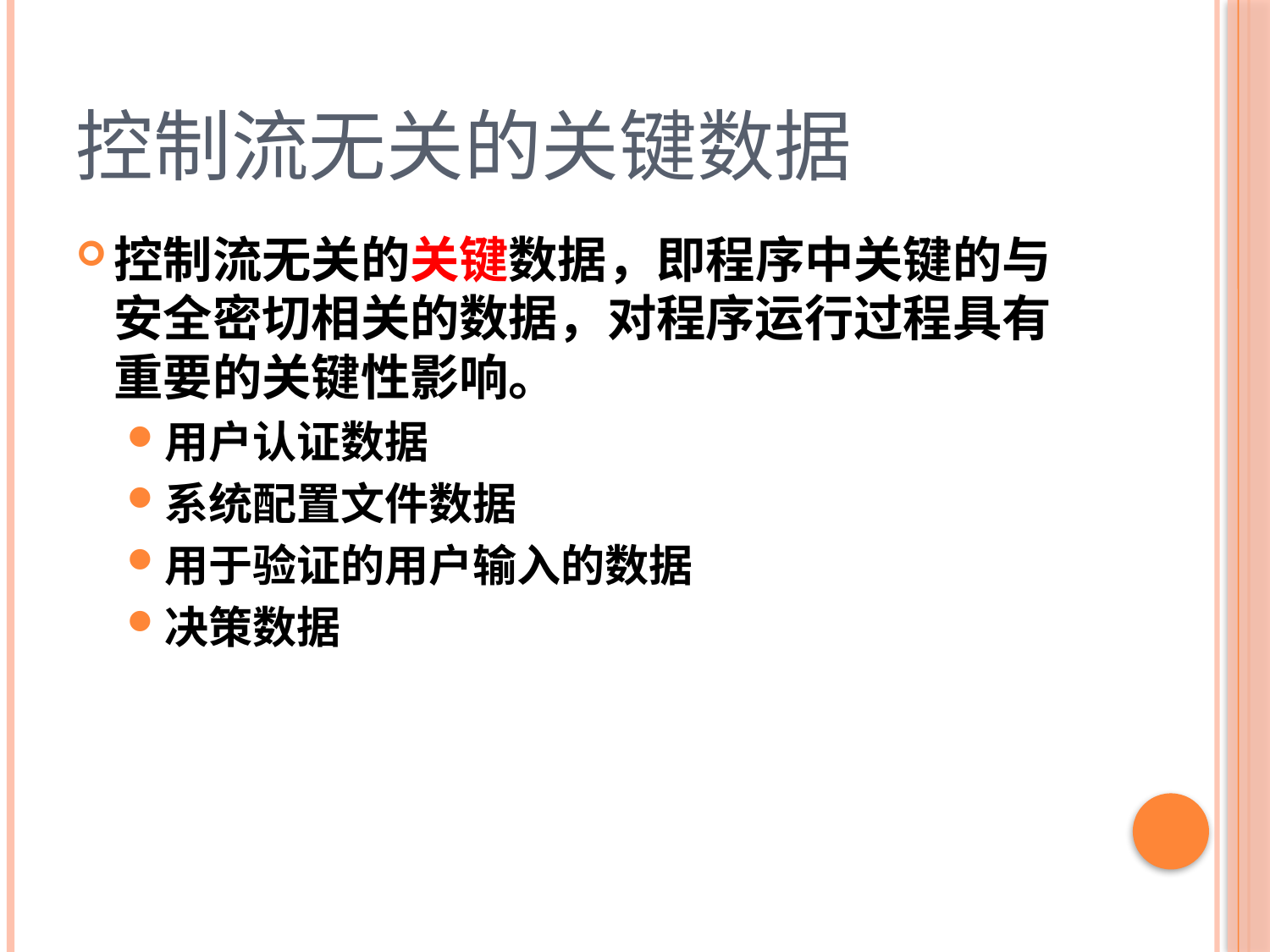

# 控制流无关的关键数据
控制流无关的关键数据，即程序中关键的与安全密切相关的数据，对程序运行过程具有重要的关键性影响。
用户认证数据
系统配置文件数据
用于验证的用户输入的数据
决策数据